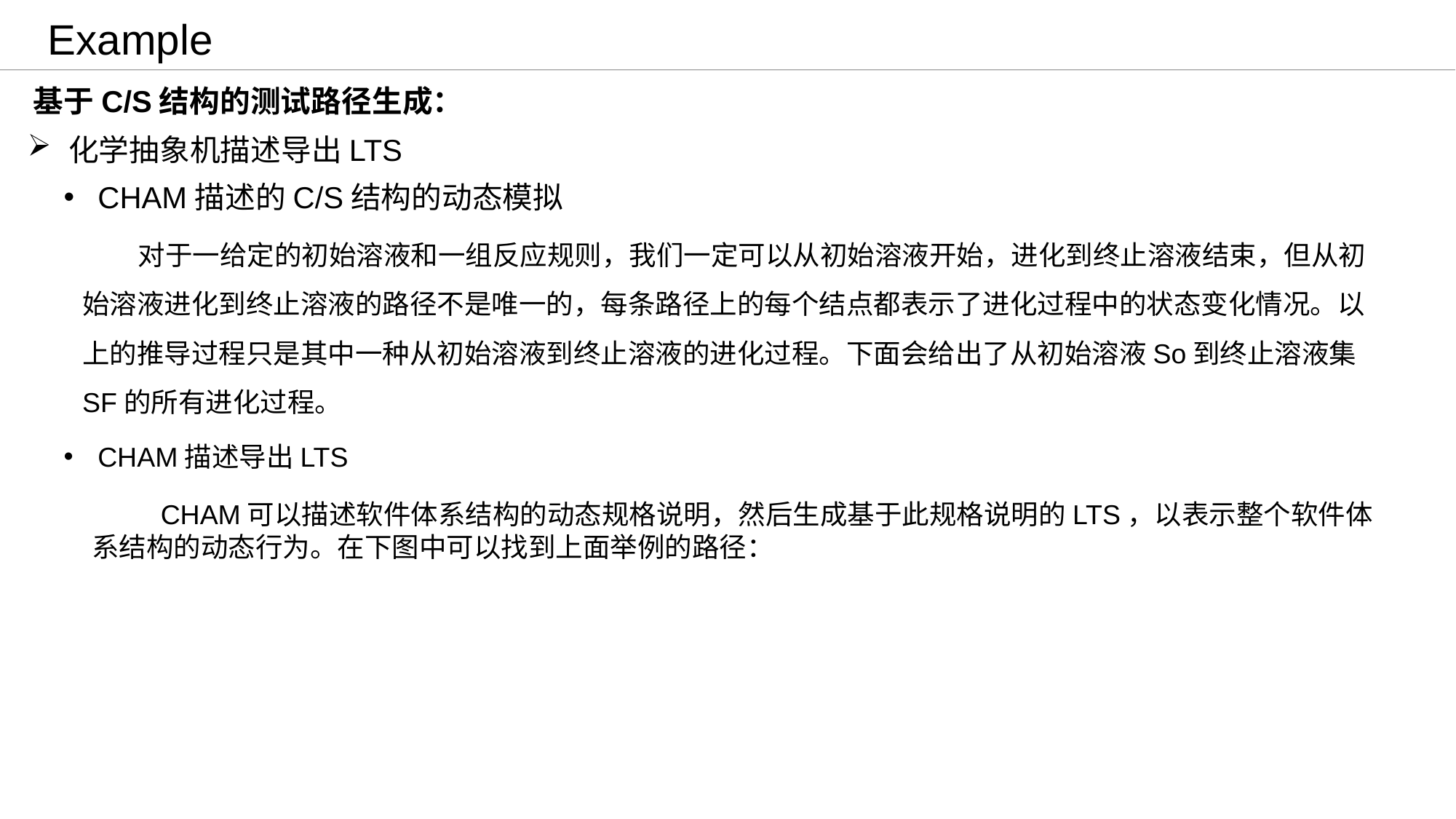

Example

基于C/S结构的测试路径生成：

化学抽象机描述导出LTS
CHAM描述的C/S结构的动态模拟

        对于一给定的初始溶液和一组反应规则，我们一定可以从初始溶液开始，进化到终止溶液结束，但从初始溶液进化到终止溶液的路径不是唯一的，每条路径上的每个结点都表示了进化过程中的状态变化情况。以上的推导过程只是其中一种从初始溶液到终止溶液的进化过程。下面会给出了从初始溶液So到终止溶液集SF的所有进化过程。
CHAM描述导出LTS
         CHAM可以描述软件体系结构的动态规格说明，然后生成基于此规格说明的LTS，以表示整个软件体系结构的动态行为。在下图中可以找到上面举例的路径：